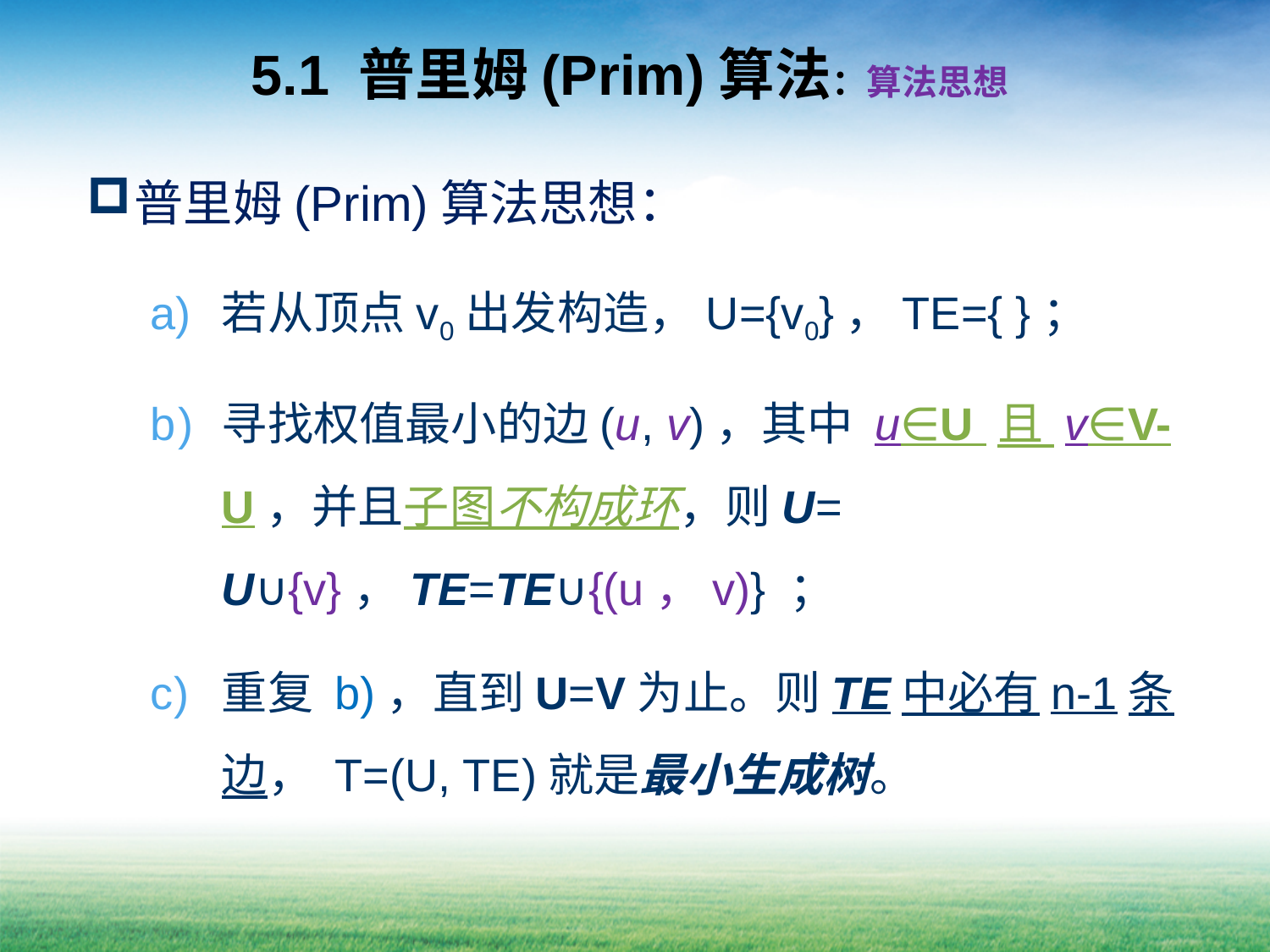

# 5.1 普里姆(Prim)算法：算法思想
普里姆(Prim)算法思想：
若从顶点v0出发构造，U={v0}，TE={ }；
寻找权值最小的边(u, v)，其中 u∈U 且 v∈V-U，并且子图不构成环，则U= U∪{v}，TE=TE∪{(u，v)} ；
重复 b)，直到U=V为止。则TE中必有n-1条边， T=(U, TE)就是最小生成树。